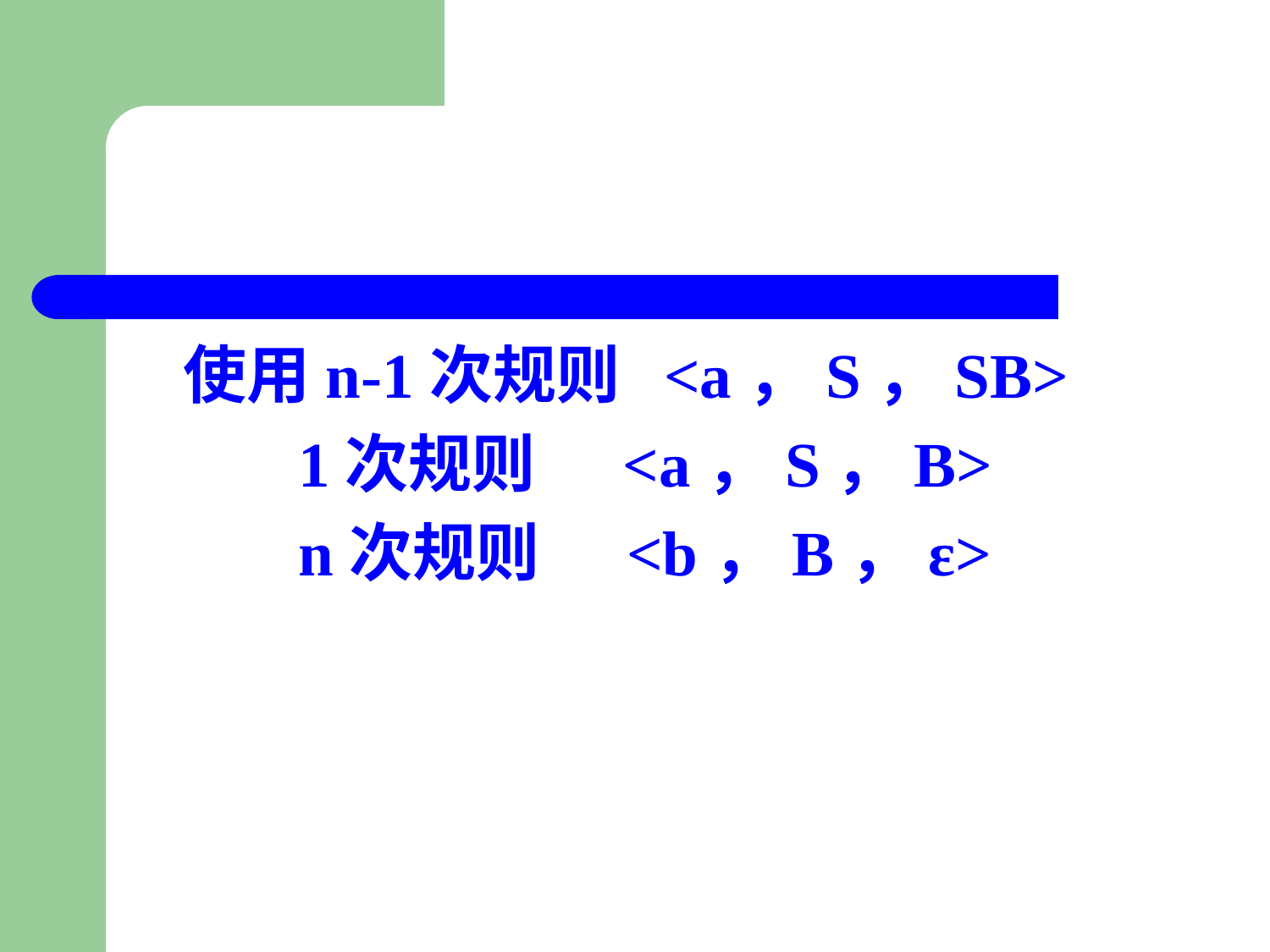

#
  使用n-1次规则  <a，S，SB>
          1次规则     <a，S，B>
          n次规则     <b，B，ε>